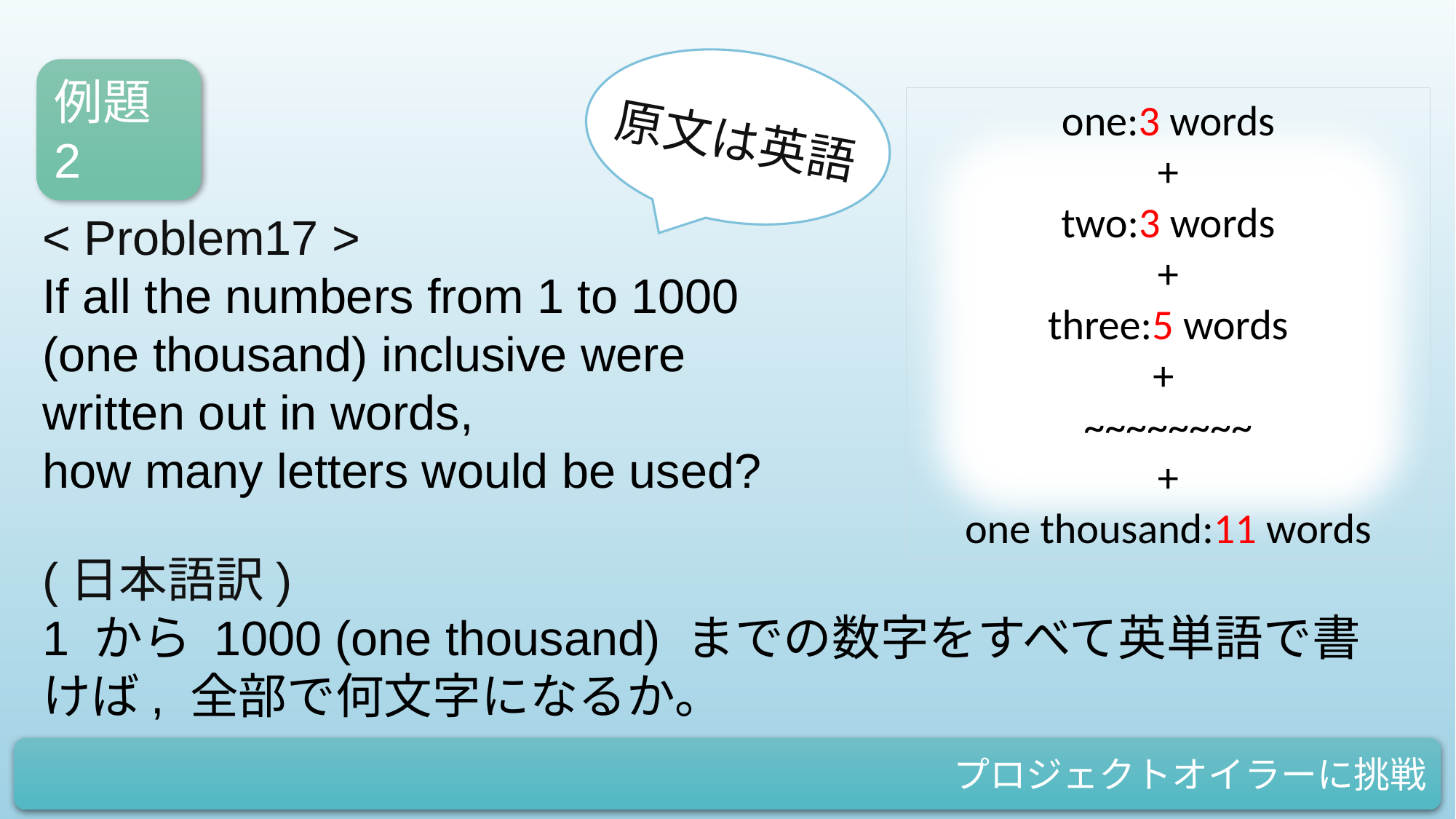

例題2
one:3 words
+
two:3 words
+
three:5 words
+
~~~~~~~~
+
one thousand:11 words

原文は英語
< Problem17 >
If all the numbers from 1 to 1000
(one thousand) inclusive were
written out in words,
how many letters would be used?

(日本語訳)
1 から 1000 (one thousand) までの数字をすべて英単語で書けば, 全部で何文字になるか。
プロジェクトオイラーに挑戦